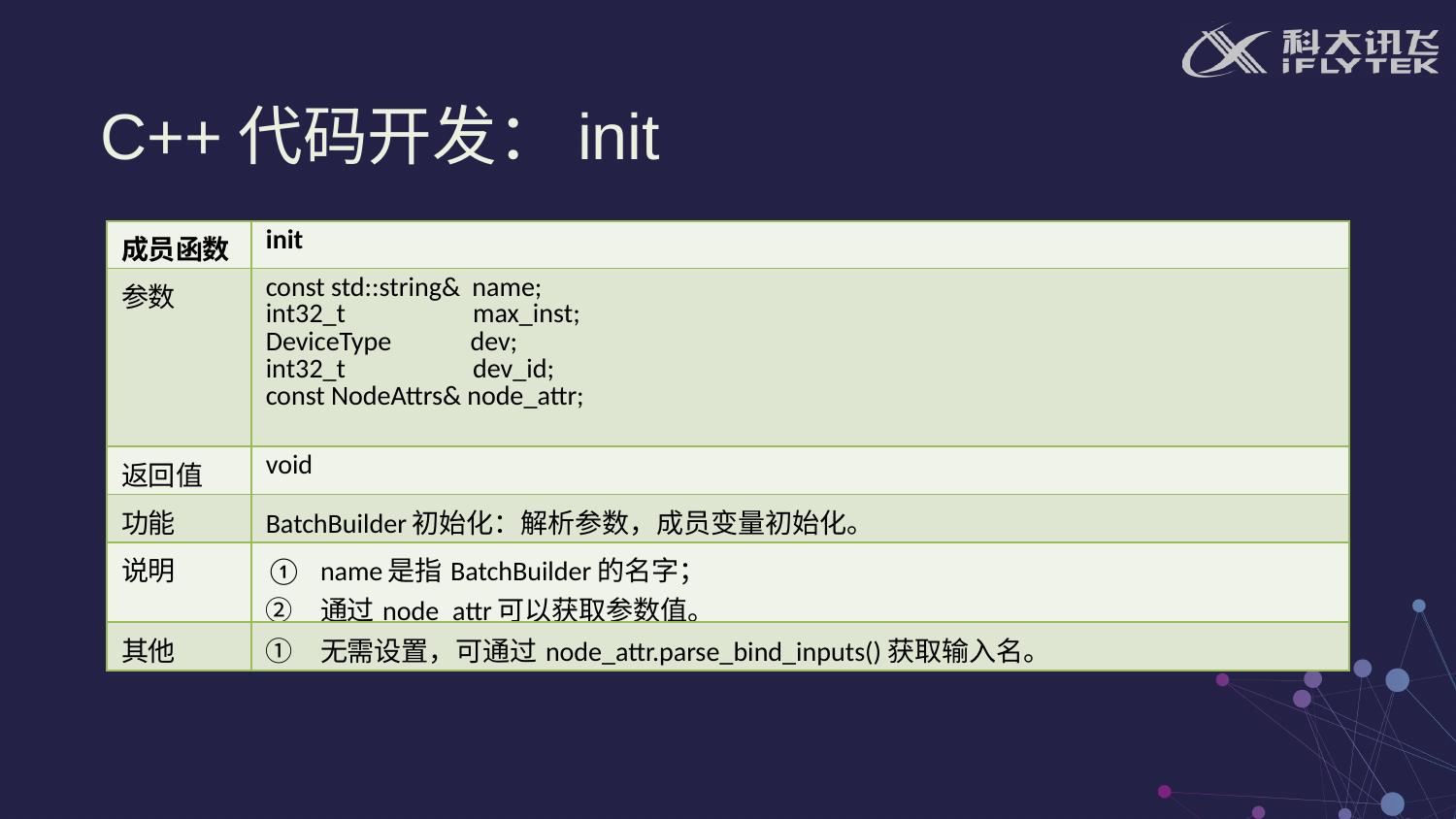

C++代码开发：init
| 成员函数 | init |
| --- | --- |
| 参数 | const std::string& name; int32\_t max\_inst; DeviceType dev; int32\_t dev\_id; const NodeAttrs& node\_attr; |
| 返回值 | void |
| 功能 | BatchBuilder初始化：解析参数，成员变量初始化。 |
| 说明 | name是指BatchBuilder的名字； 通过node\_attr可以获取参数值。 |
| 其他 | 无需设置，可通过node\_attr.parse\_bind\_inputs()获取输入名。 |